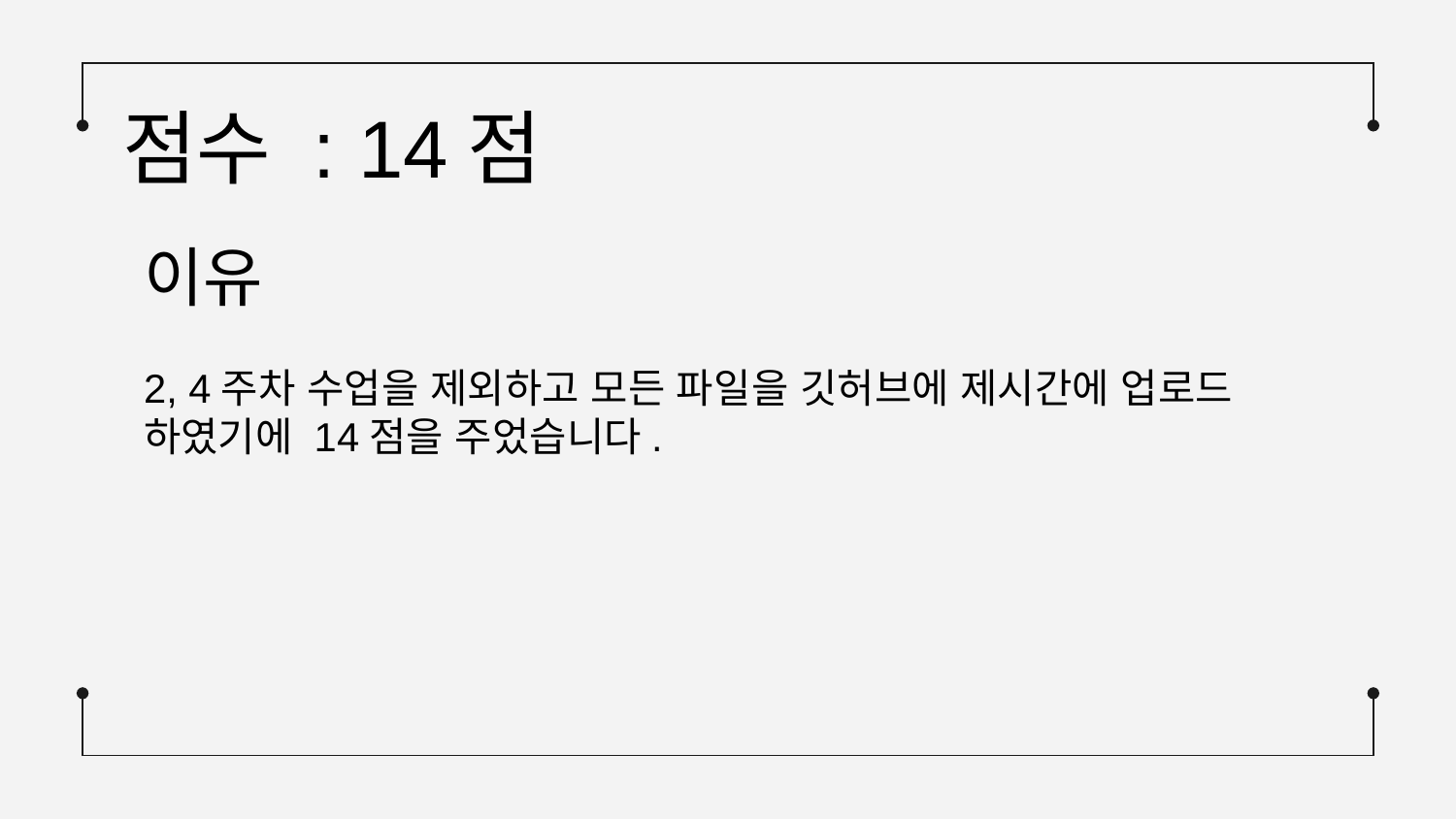

점수 : 14점
이유

2, 4주차 수업을 제외하고 모든 파일을 깃허브에 제시간에 업로드 하였기에 14점을 주었습니다.